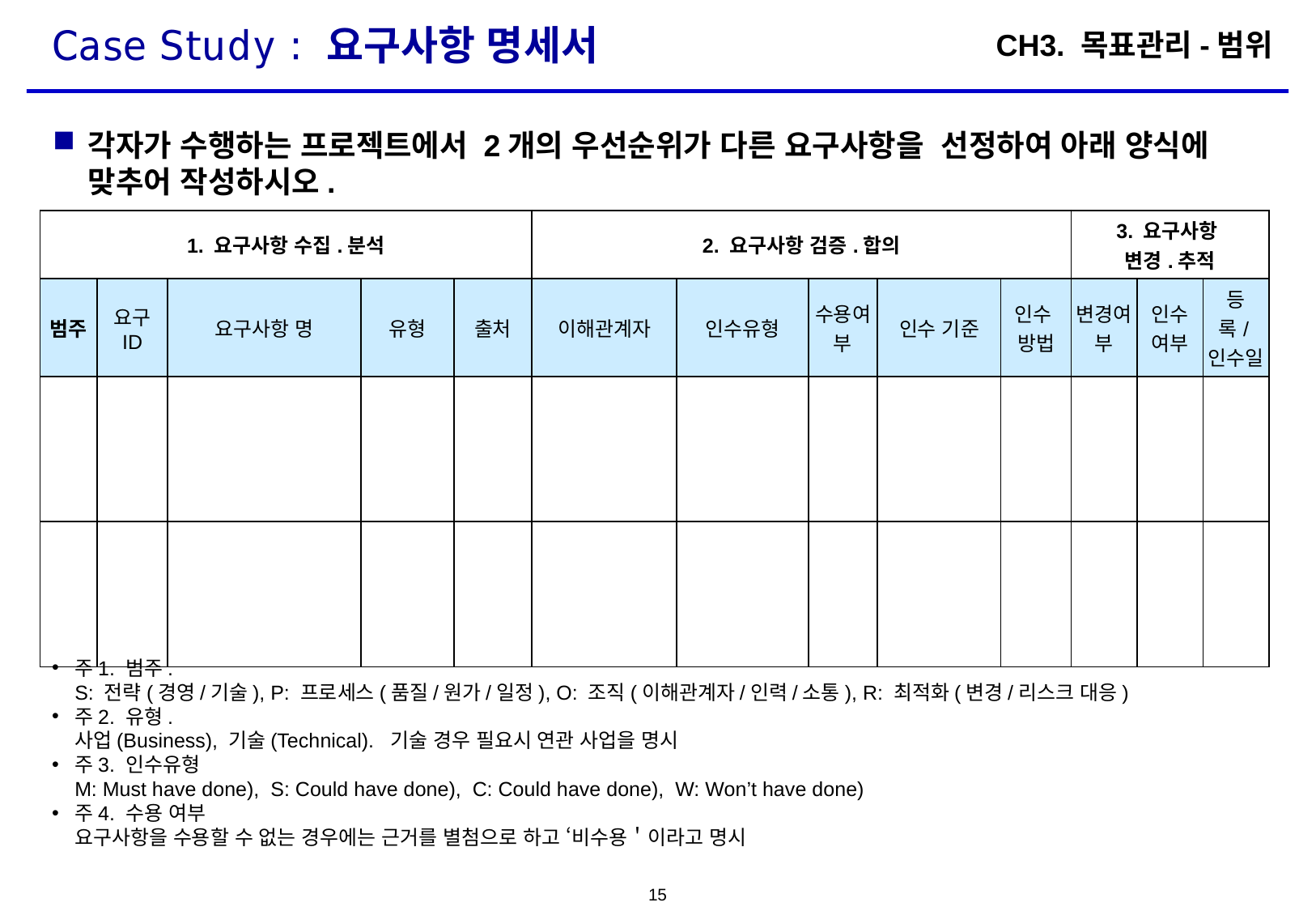

# Case Study : 요구사항 명세서
CH3. 목표관리-범위
각자가 수행하는 프로젝트에서 2개의 우선순위가 다른 요구사항을  선정하여 아래 양식에 맞추어 작성하시오.
| 1. 요구사항 수집.분석 |  |  |  |  | 2. 요구사항 검증.합의 |  |  |  |  | 3. 요구사항 변경.추적 |  |  |
| --- | --- | --- | --- | --- | --- | --- | --- | --- | --- | --- | --- | --- |
| 범주 | 요구 ID | 요구사항 명 | 유형 | 출처 | 이해관계자 | 인수유형 | 수용여부 | 인수 기준 | 인수 방법 | 변경여부 | 인수 여부 | 등록/인수일 |
|  |  |  |  |  |  |  |  |  |  |  |  |  |
|  |  |  |  |  |  |  |  |  |  |  |  |  |
주1. 범주.
S: 전략(경영/기술), P: 프로세스(품질/원가/일정), O: 조직(이해관계자/인력/소통), R: 최적화(변경/리스크 대응)
주2. 유형.
사업(Business), 기술(Technical).  기술 경우 필요시 연관 사업을 명시
주3. 인수유형
M: Must have done),  S: Could have done),  C: Could have done),  W: Won’t have done)
주4. 수용 여부
요구사항을 수용할 수 없는 경우에는 근거를 별첨으로 하고 ‘비수용＇이라고 명시